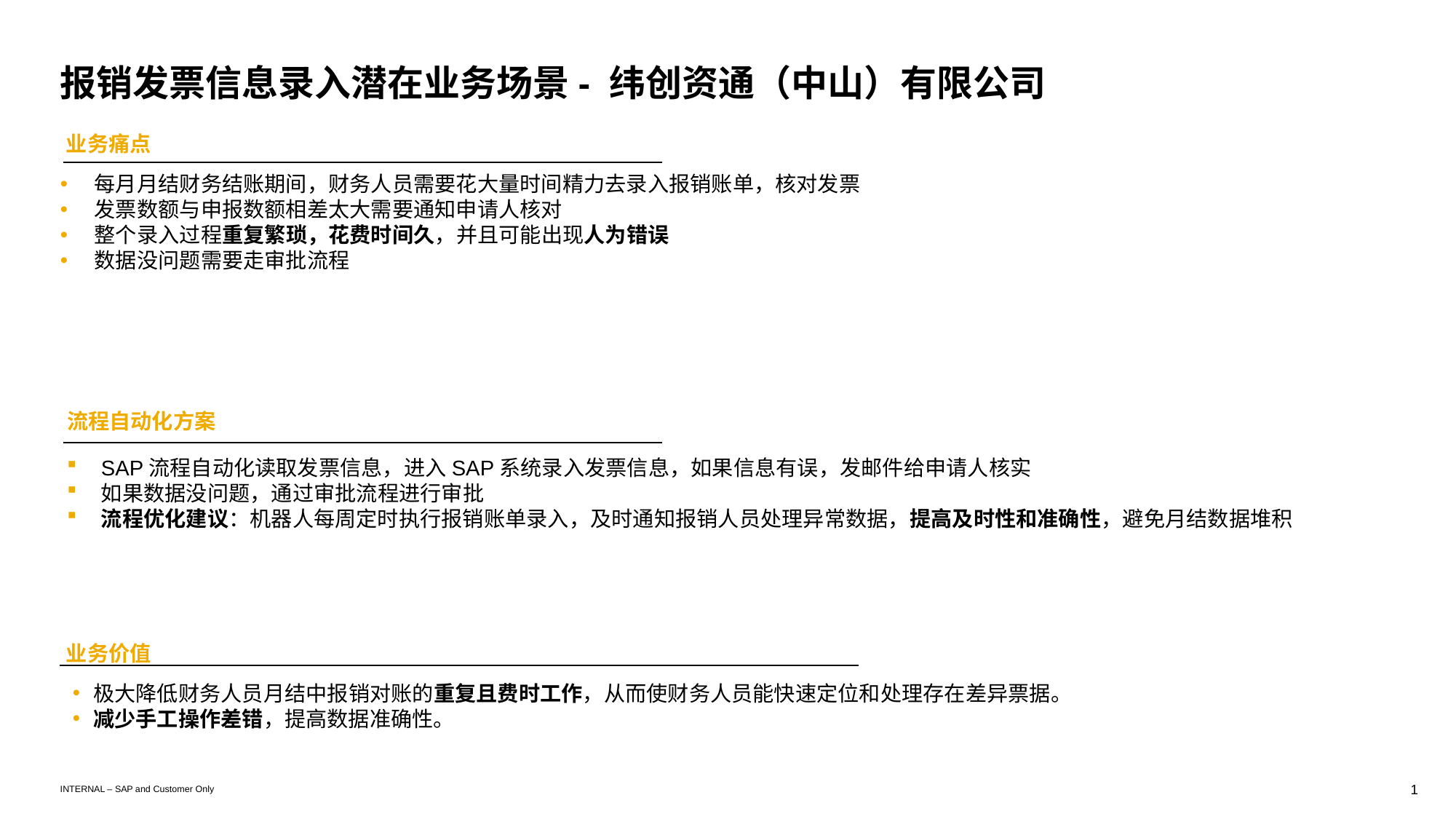

# 报销发票信息录入潜在业务场景- 纬创资通（中山）有限公司
业务痛点
每月月结财务结账期间，财务人员需要花大量时间精力去录入报销账单，核对发票
发票数额与申报数额相差太大需要通知申请人核对
整个录入过程重复繁琐，花费时间久，并且可能出现人为错误
数据没问题需要走审批流程

流程自动化方案
SAP流程自动化读取发票信息，进入SAP系统录入发票信息，如果信息有误，发邮件给申请人核实
如果数据没问题，通过审批流程进行审批
流程优化建议：机器人每周定时执行报销账单录入，及时通知报销人员处理异常数据，提高及时性和准确性，避免月结数据堆积
业务价值
极大降低财务人员月结中报销对账的重复且费时工作，从而使财务人员能快速定位和处理存在差异票据。
减少手工操作差错，提高数据准确性。